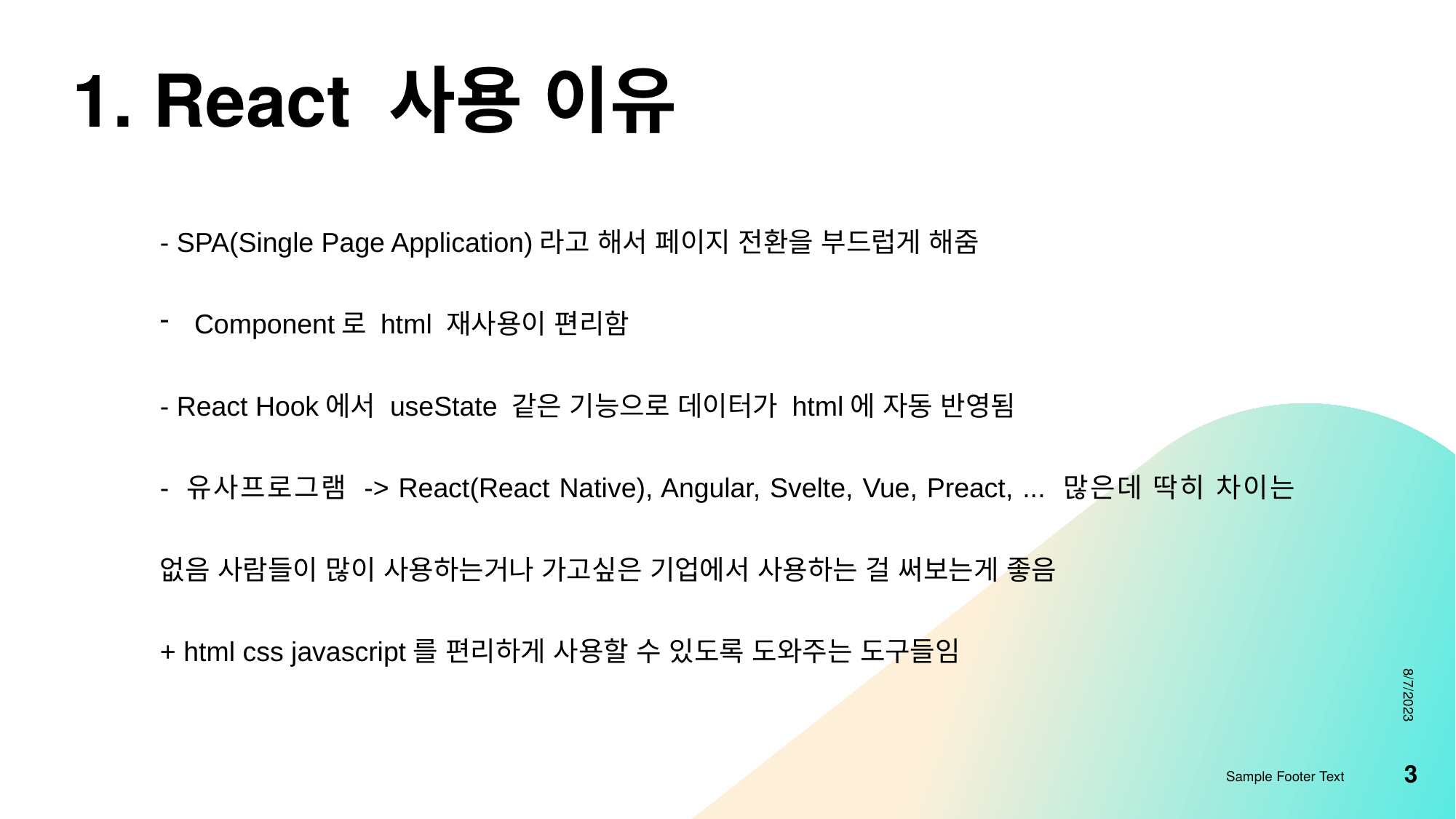

# 1. React 사용 이유
- SPA(Single Page Application)라고 해서 페이지 전환을 부드럽게 해줌
Component로 html 재사용이 편리함
- React Hook에서 useState 같은 기능으로 데이터가 html에 자동 반영됨
- 유사프로그램 -> React(React Native), Angular, Svelte, Vue, Preact, ... 많은데 딱히 차이는 없음 사람들이 많이 사용하는거나 가고싶은 기업에서 사용하는 걸 써보는게 좋음
+ html css javascript를 편리하게 사용할 수 있도록 도와주는 도구들임
8/7/2023
Sample Footer Text
3